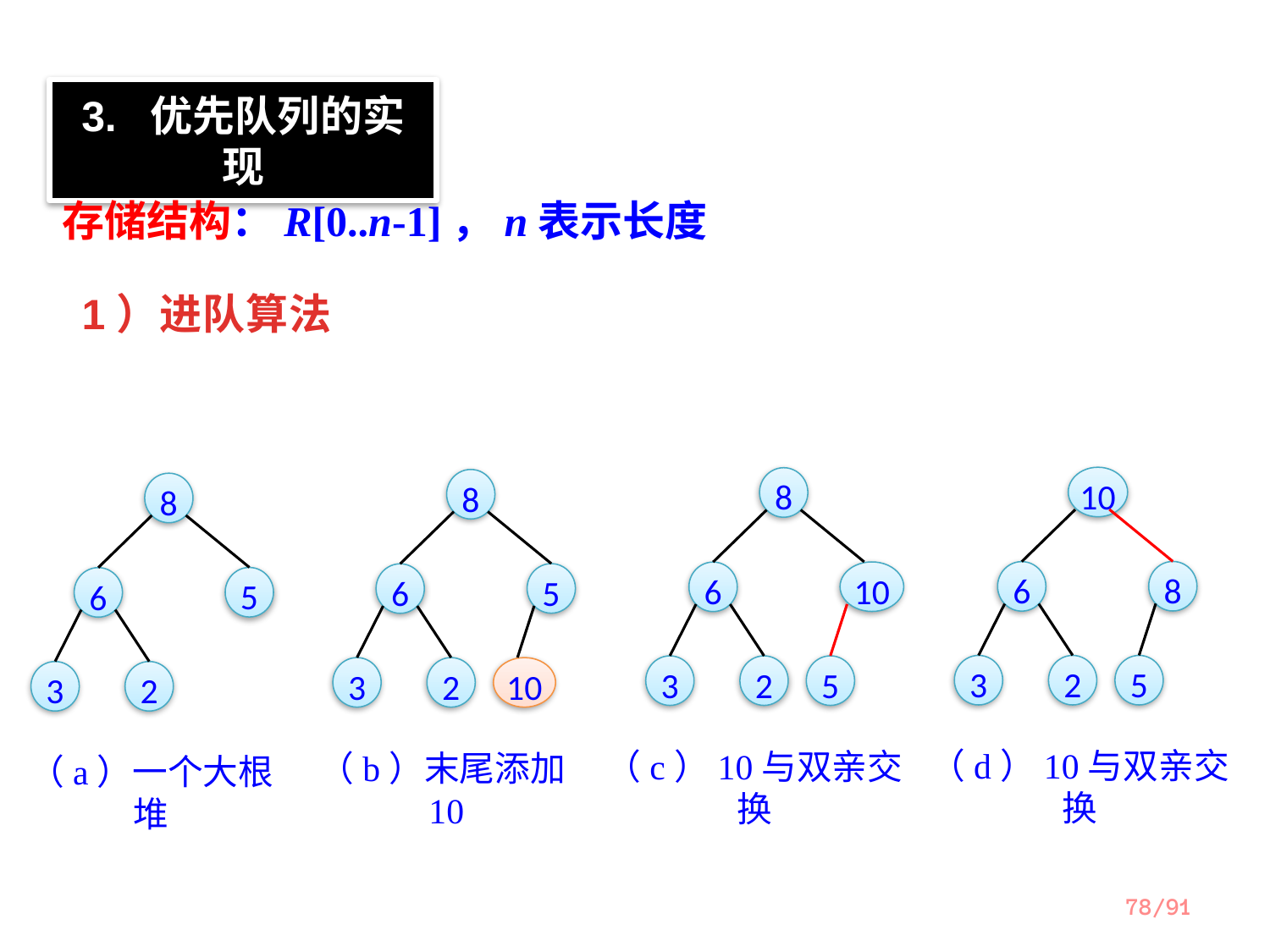

3.  优先队列的实现
存储结构：R[0..n-1]，n表示长度
1）进队算法
10

8
6

3
2
5
（d）10与双亲交换
8

10
6

3
2
5
（c）10与双亲交换
8

5
6

3
2
10
（b）末尾添加10
8

5
6

3
2
（a）一个大根堆
78/91